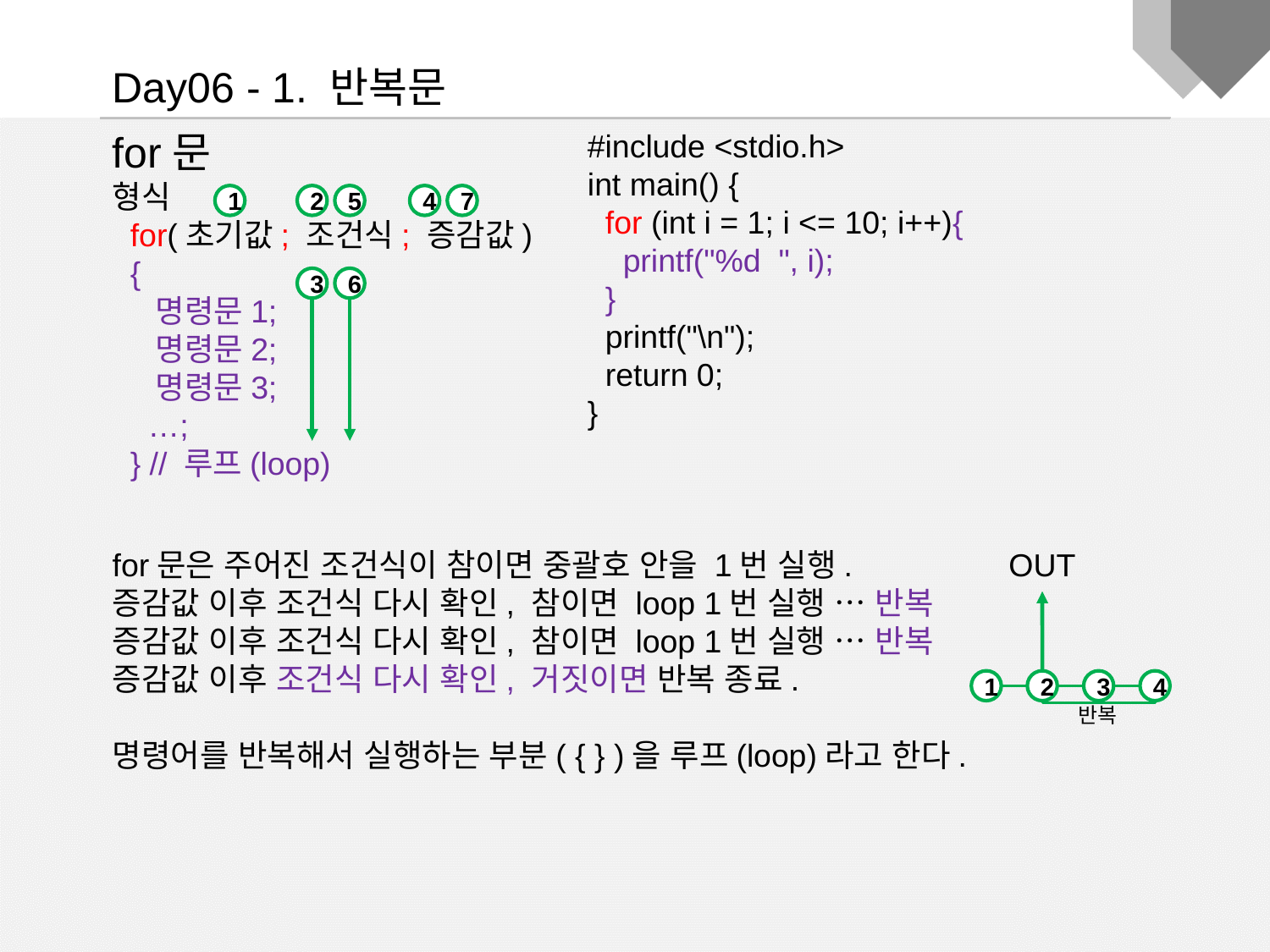

Day06 - 1. 반복문
for문
형식
  for(초기값; 조건식; 증감값)
  {
    명령문1;
    명령문2;
    명령문3;
    …;
  } // 루프(loop)

#include <stdio.h>
int main() {
  for (int i = 1; i <= 10; i++){
    printf("%d  ", i);
  }
  printf("\n");
  return 0;
}
1
2
5
4
7
3
6
for문은 주어진 조건식이 참이면 중괄호 안을 1번 실행.
증감값 이후 조건식 다시 확인, 참이면 loop 1번 실행 … 반복
증감값 이후 조건식 다시 확인, 참이면 loop 1번 실행 … 반복
증감값 이후 조건식 다시 확인, 거짓이면 반복 종료.

명령어를 반복해서 실행하는 부분( { } )을 루프(loop)라고 한다.
OUT
1
2
3
4
반복